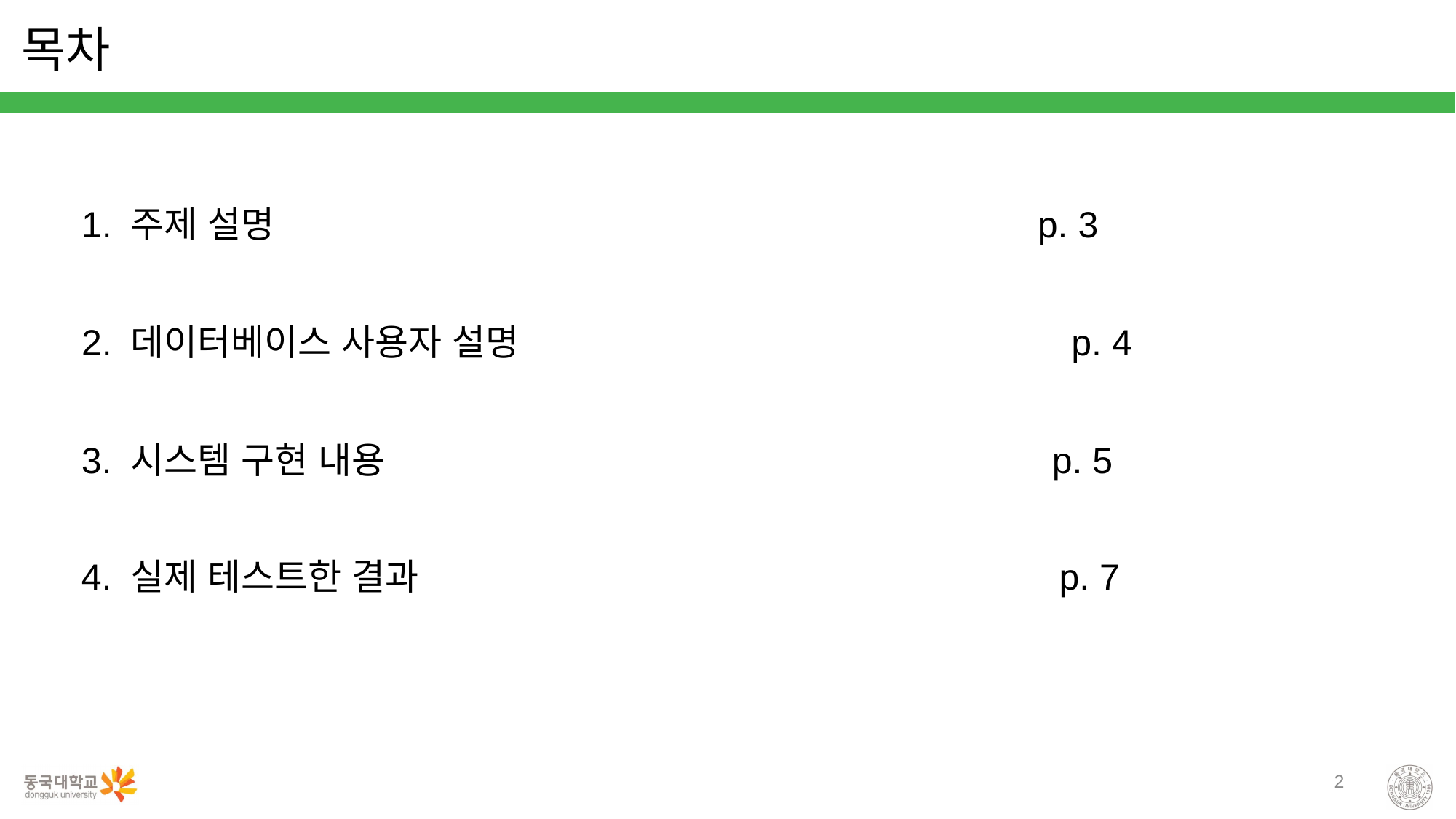

목차
1. 주제 설명                                                                          p. 3
2. 데이터베이스 사용자 설명                                                      p. 4
3. 시스템 구현 내용                                                                 p. 5
4. 실제 테스트한 결과                                                              p. 7
2